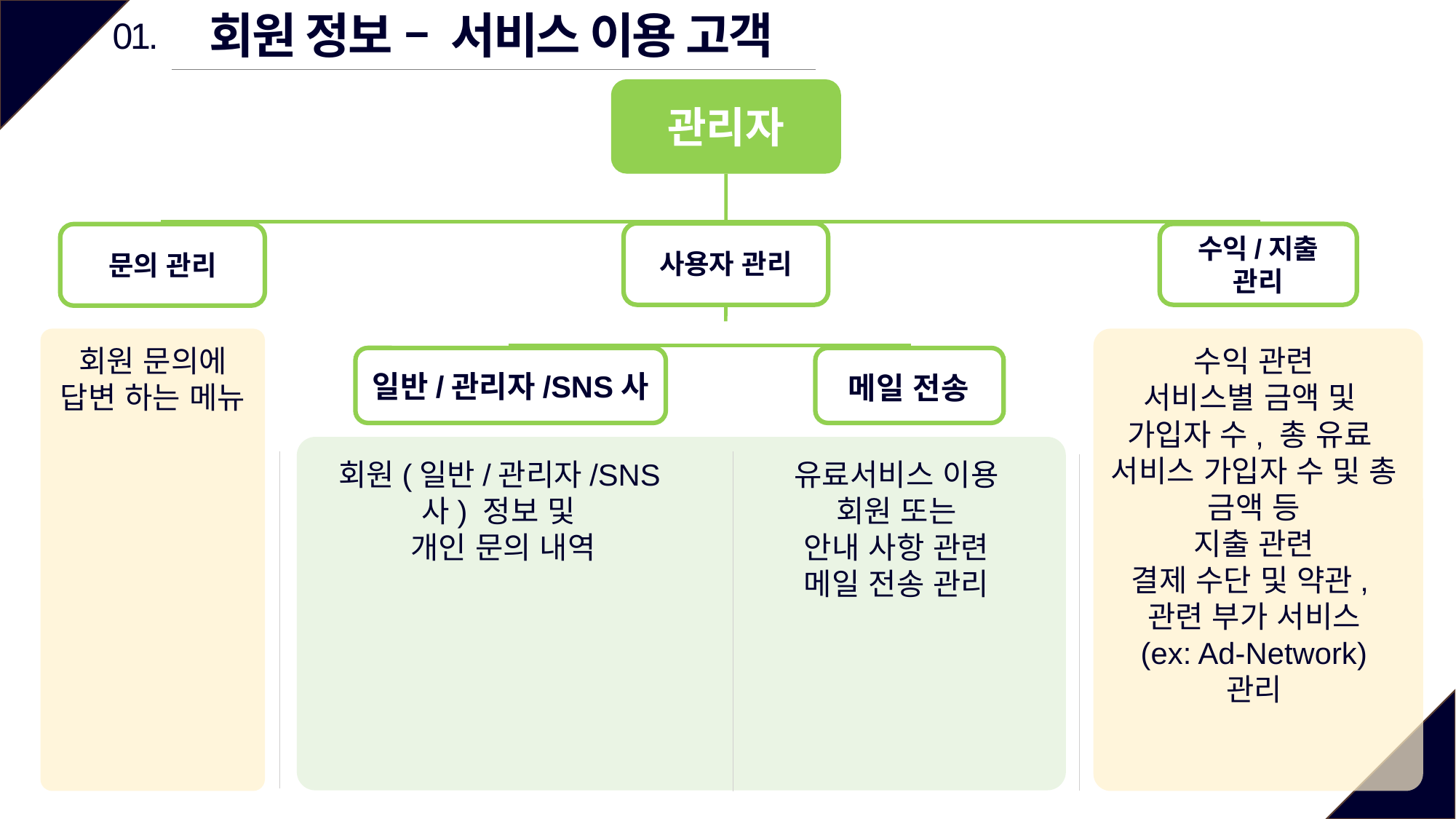

회원 정보 –  서비스 이용 고객
01.

관리자

사용자 관리

수익/지출
관리

문의 관리

회원 문의에
답변 하는 메뉴
수익 관련
서비스별 금액 및
가입자 수, 총 유료
서비스 가입자 수 및 총 금액 등
지출 관련
결제 수단 및 약관,
관련 부가 서비스
(ex: Ad-Network)
관리

일반/관리자/SNS사

메일 전송

회원(일반/관리자/SNS사) 정보 및
개인 문의 내역
유료서비스 이용 회원 또는
안내 사항 관련 메일 전송 관리